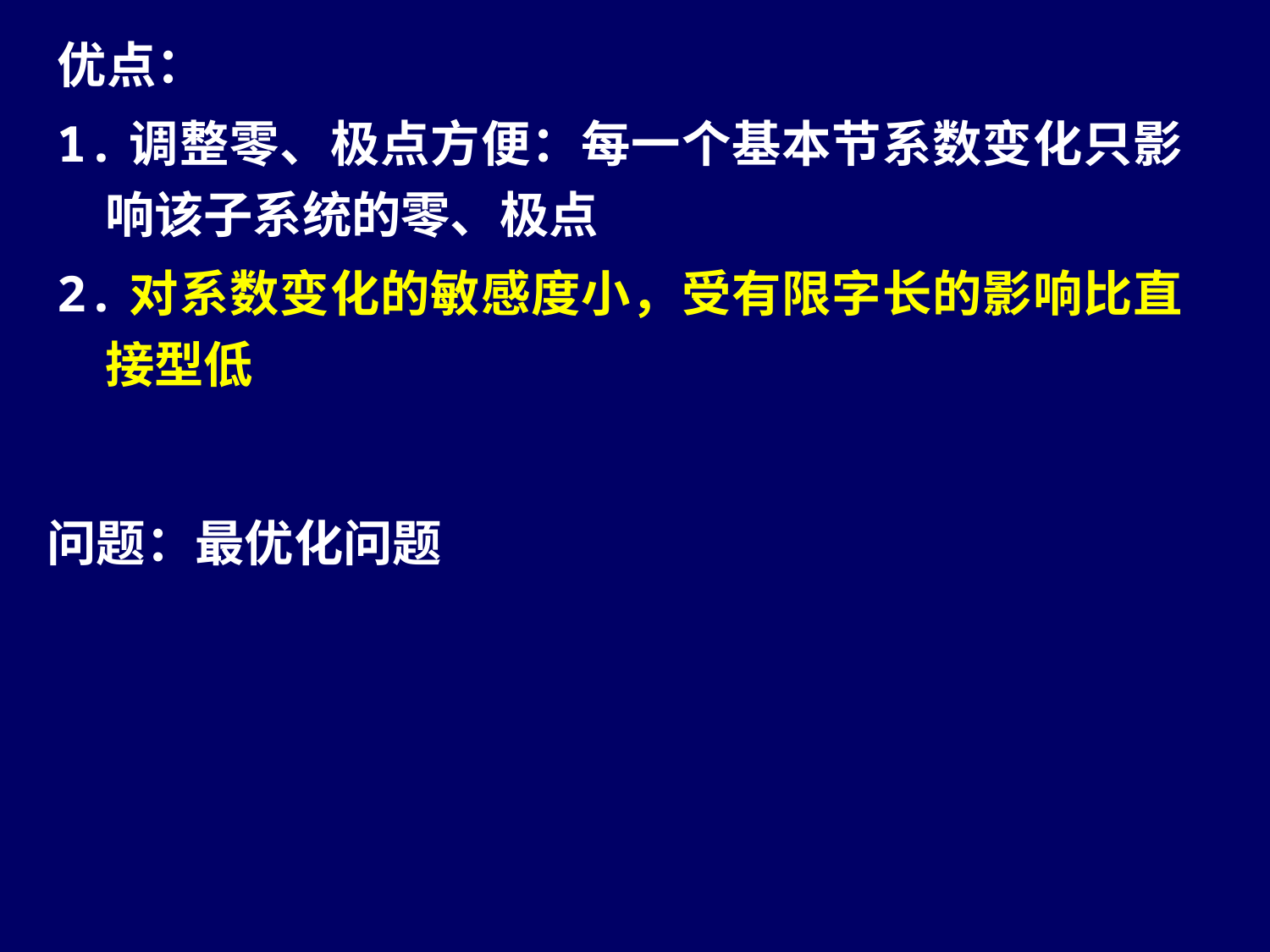

优点：
1.调整零、极点方便：每一个基本节系数变化只影响该子系统的零、极点
2.对系数变化的敏感度小，受有限字长的影响比直接型低
问题：最优化问题